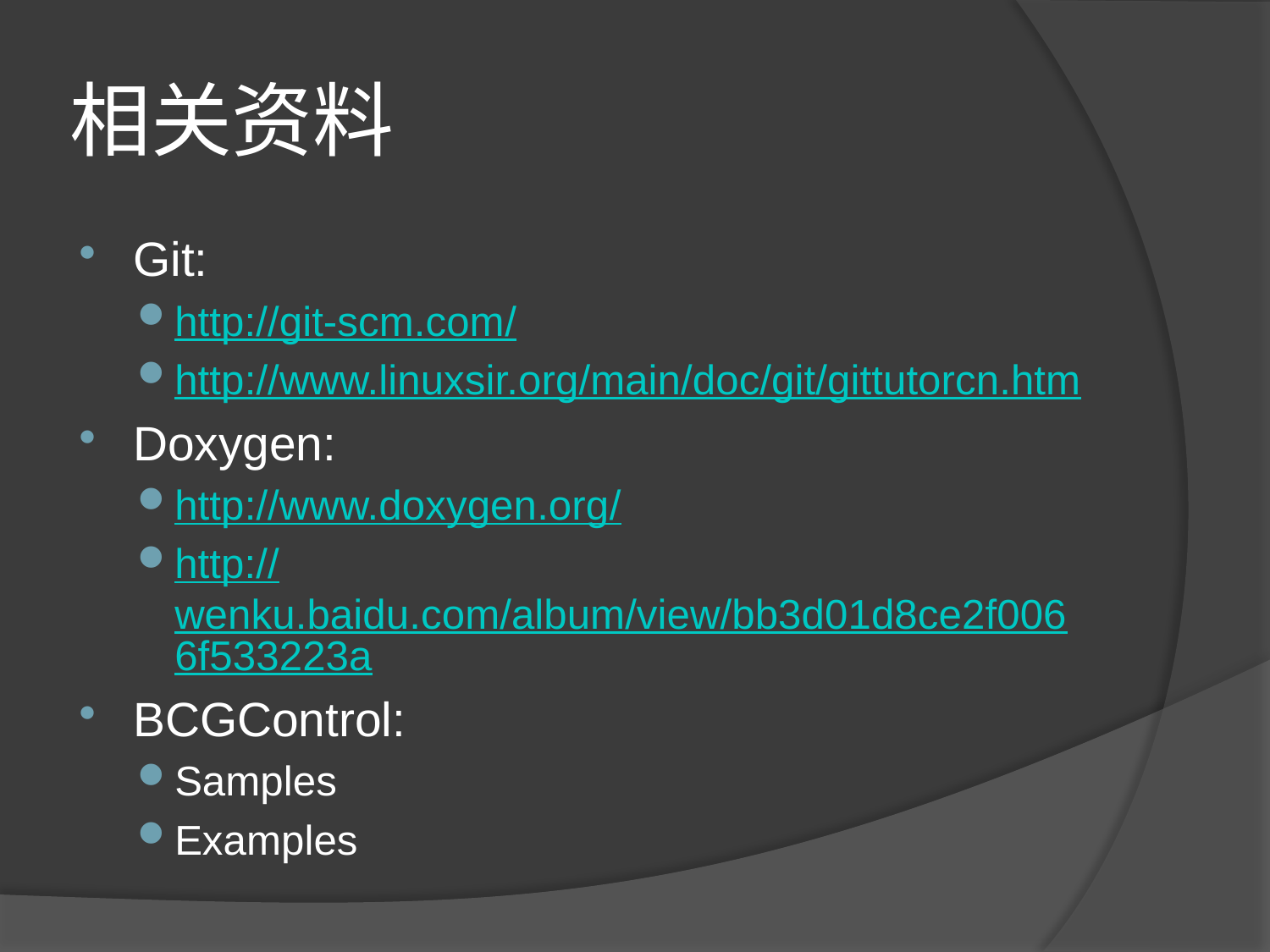

# 相关资料
Git:
http://git-scm.com/
http://www.linuxsir.org/main/doc/git/gittutorcn.htm
Doxygen:
http://www.doxygen.org/
http://wenku.baidu.com/album/view/bb3d01d8ce2f0066f533223a
BCGControl:
Samples
Examples